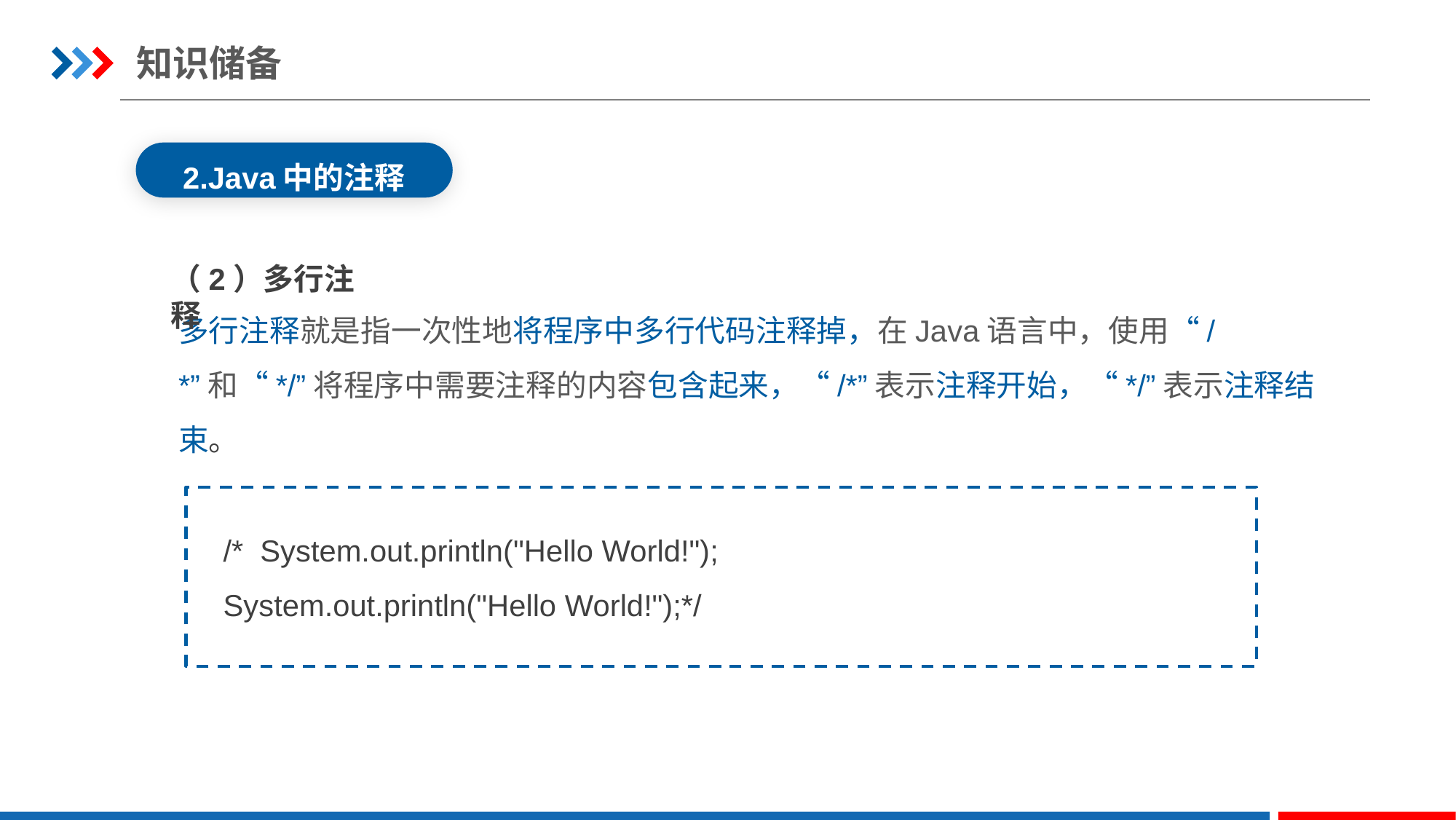

知识储备
2.Java中的注释

（2）多行注释
多行注释就是指一次性地将程序中多行代码注释掉，在Java语言中，使用“/*”和“*/”将程序中需要注释的内容包含起来，“/*”表示注释开始，“*/”表示注释结束。

/*  System.out.println("Hello World!");
System.out.println("Hello World!");*/